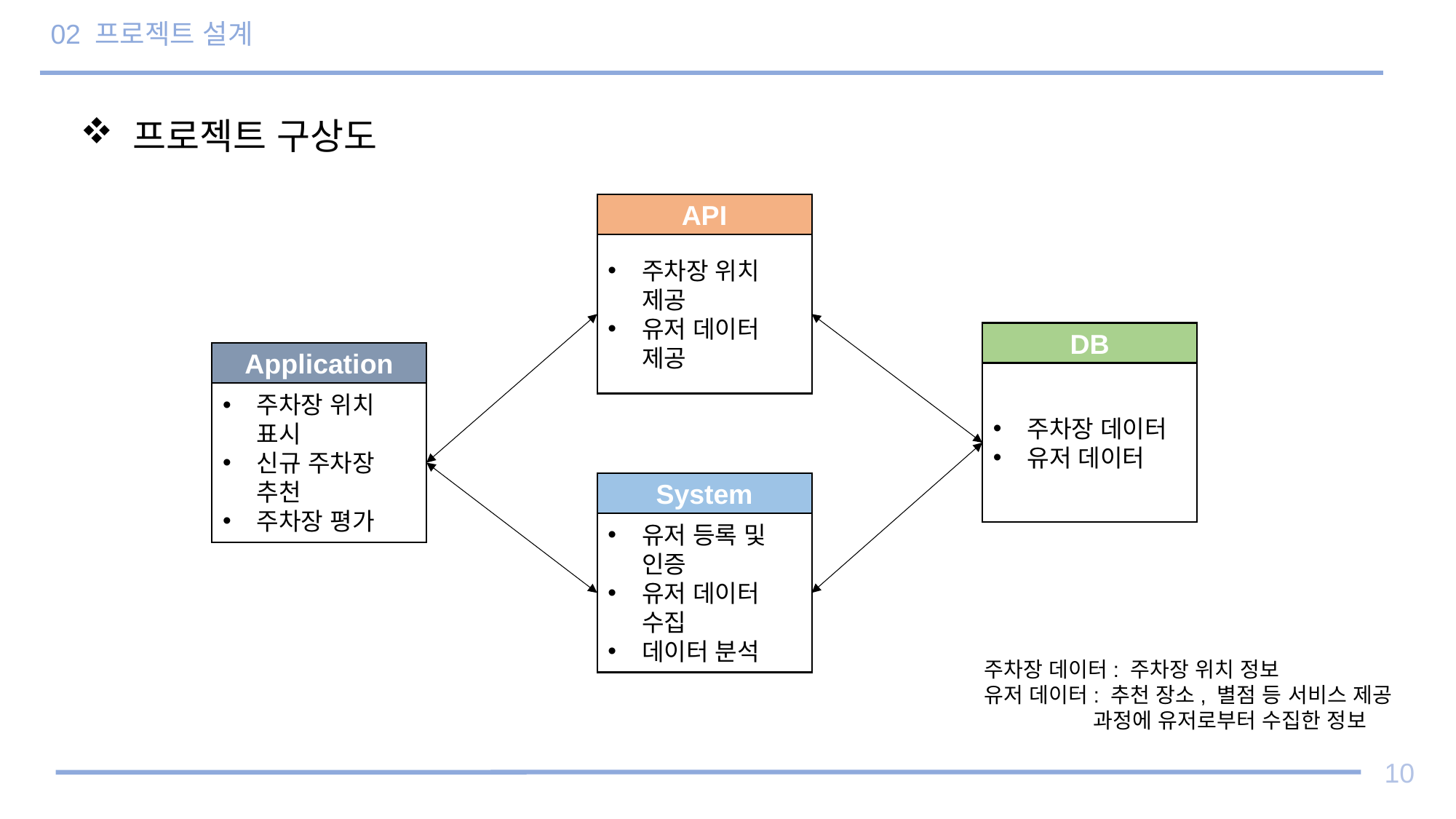

# 02 프로젝트 설계
 프로젝트 구상도
API
주차장 위치
제공
유저 데이터
제공
DB
Application
주차장 데이터
유저 데이터
주차장 위치
표시
신규 주차장
추천
주차장 평가
System
유저 등록 및
인증
유저 데이터
수집
데이터 분석
주차장 데이터: 주차장 위치 정보
유저 데이터: 추천 장소, 별점 등 서비스 제공
	과정에 유저로부터 수집한 정보
10